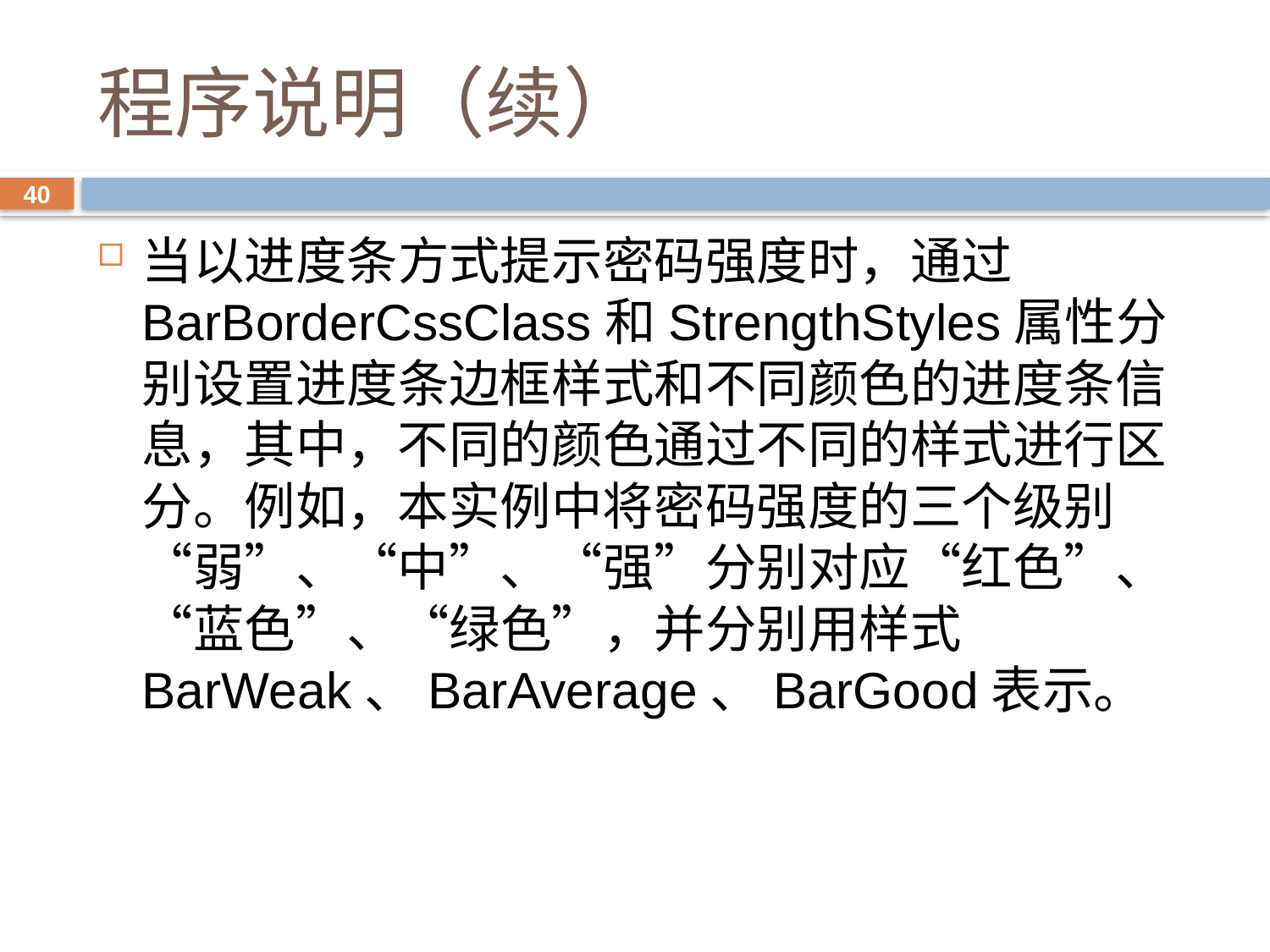

# 程序说明（续）
40
当以进度条方式提示密码强度时，通过BarBorderCssClass和StrengthStyles属性分别设置进度条边框样式和不同颜色的进度条信息，其中，不同的颜色通过不同的样式进行区分。例如，本实例中将密码强度的三个级别“弱”、“中”、“强”分别对应“红色”、“蓝色”、“绿色”，并分别用样式BarWeak、BarAverage、BarGood表示。